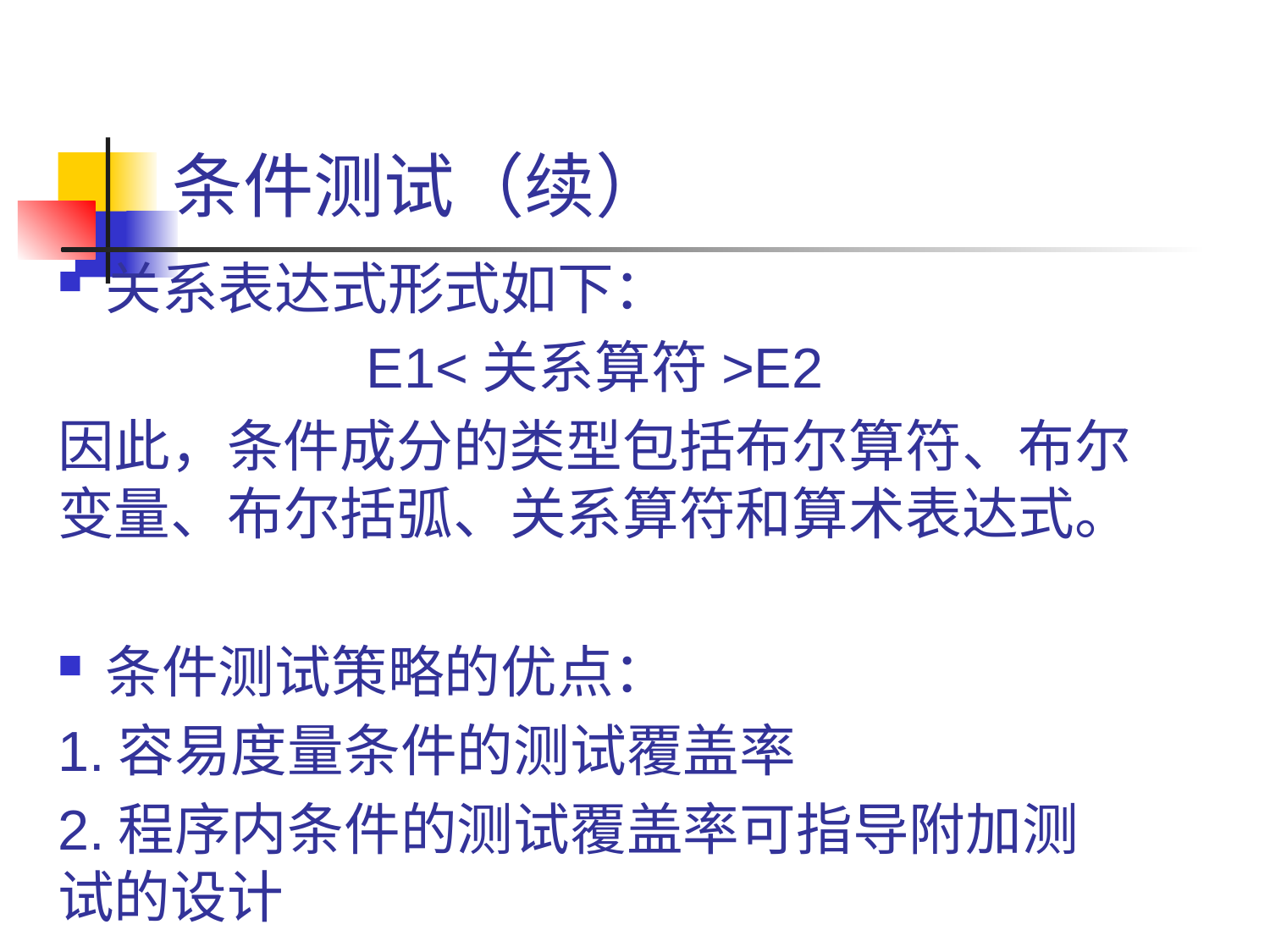

# 条件测试（续）
关系表达式形式如下：
E1<关系算符>E2
因此，条件成分的类型包括布尔算符、布尔变量、布尔括弧、关系算符和算术表达式。

条件测试策略的优点：
1.容易度量条件的测试覆盖率
2.程序内条件的测试覆盖率可指导附加测试的设计